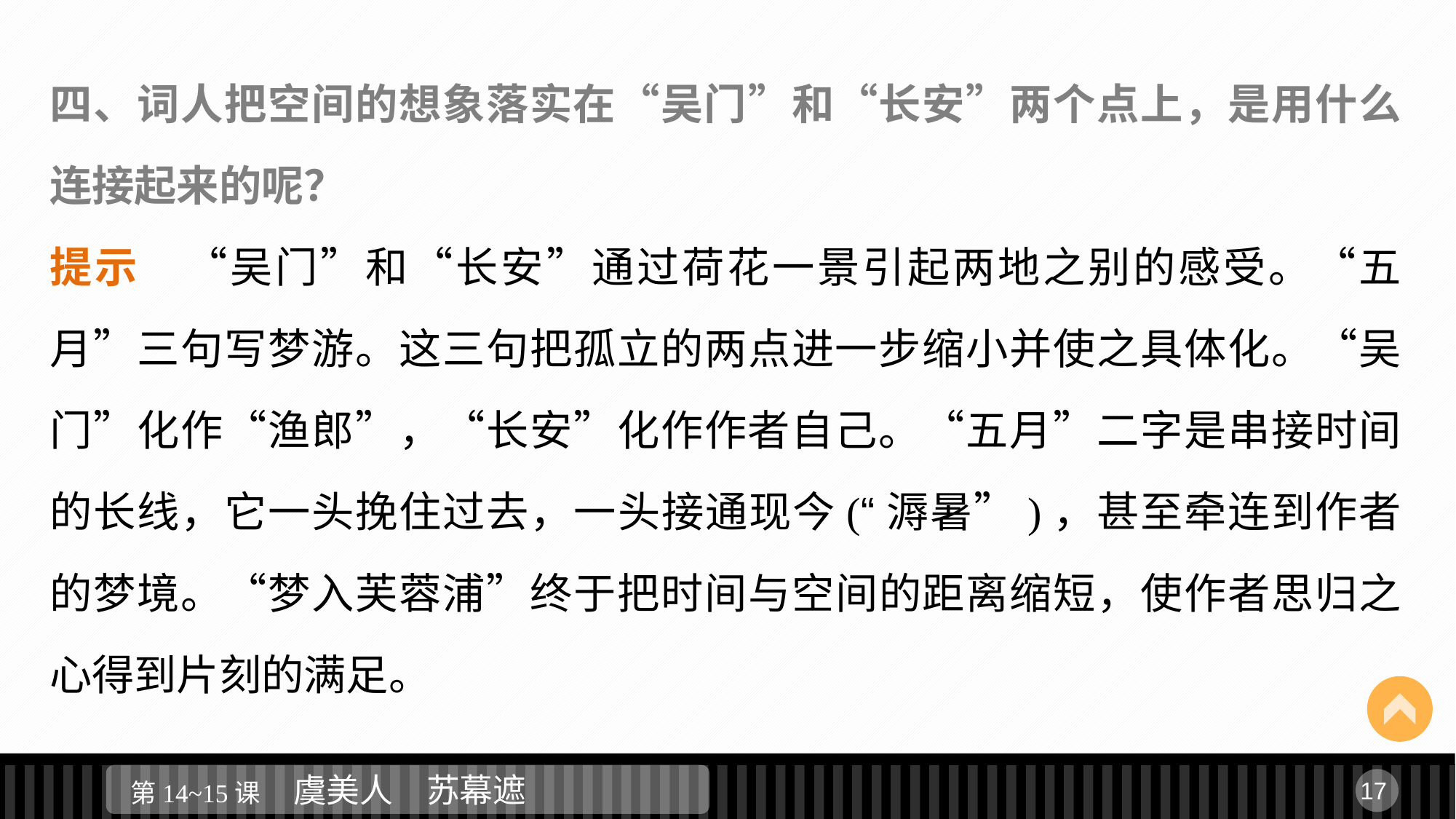

四、词人把空间的想象落实在“吴门”和“长安”两个点上，是用什么连接起来的呢？
提示　“吴门”和“长安”通过荷花一景引起两地之别的感受。“五月”三句写梦游。这三句把孤立的两点进一步缩小并使之具体化。“吴门”化作“渔郎”，“长安”化作作者自己。“五月”二字是串接时间的长线，它一头挽住过去，一头接通现今(“溽暑”)，甚至牵连到作者的梦境。“梦入芙蓉浦”终于把时间与空间的距离缩短，使作者思归之心得到片刻的满足。